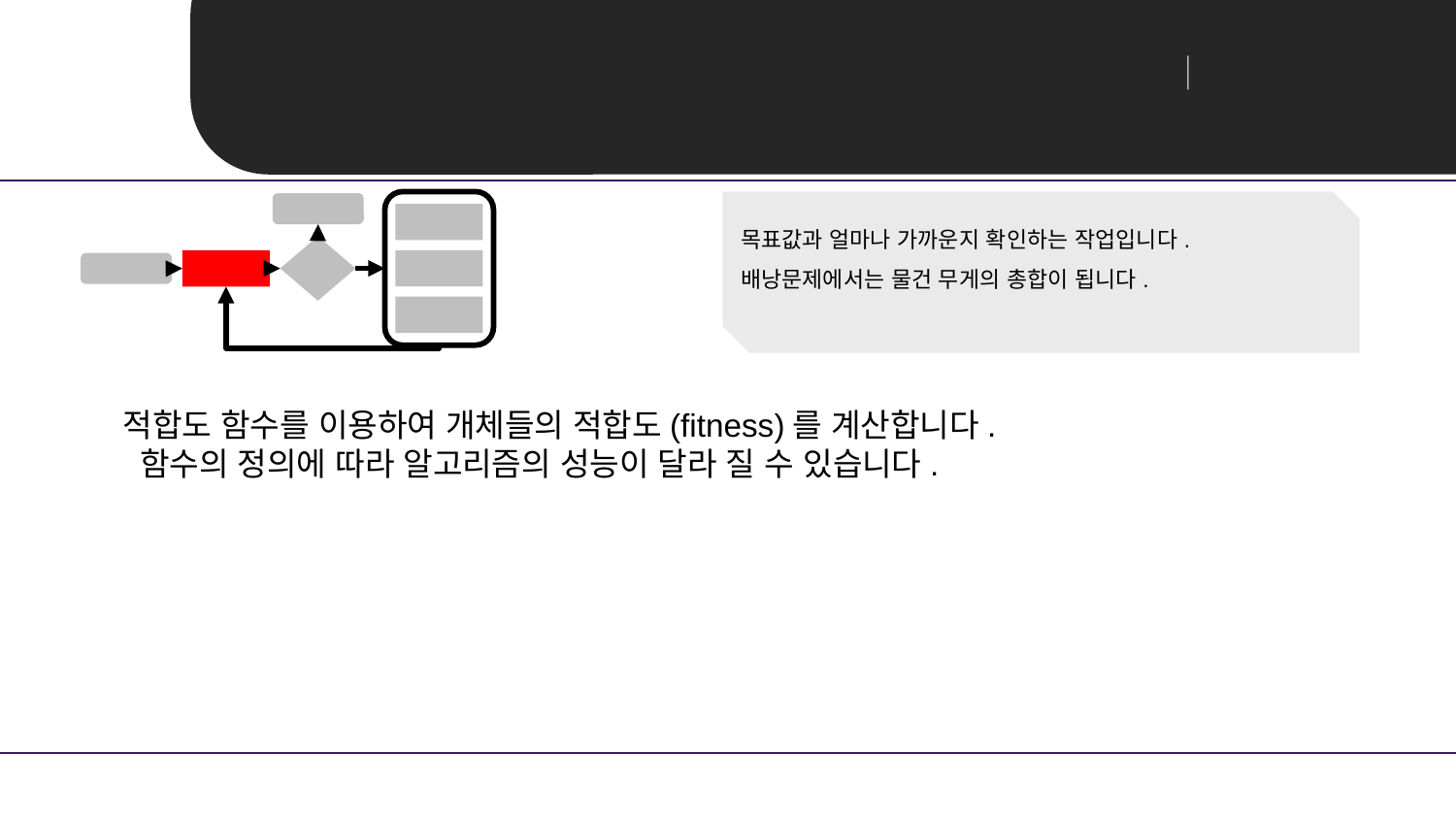

T-lab 유전알고리즘
Unit  03 ㅣ적합도 검사를 실시

목표값과 얼마나 가까운지 확인하는 작업입니다.
배낭문제에서는 물건 무게의 총합이 됩니다.

적합도 함수를 이용하여 개체들의 적합도(fitness)를 계산합니다.
 함수의 정의에 따라 알고리즘의 성능이 달라 질 수 있습니다.